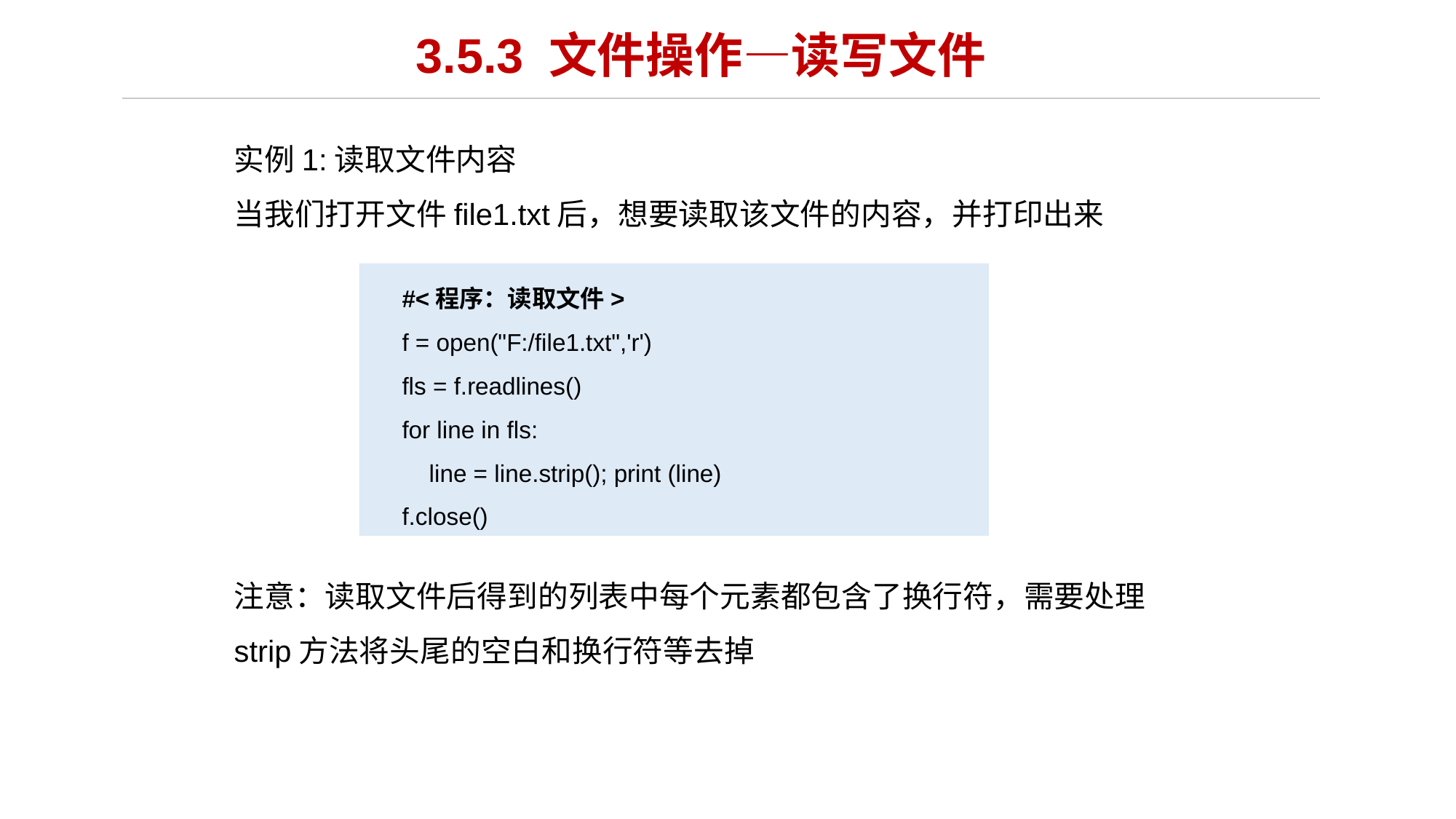

3.5.3 文件操作—读写文件
实例1:读取文件内容
当我们打开文件file1.txt后，想要读取该文件的内容，并打印出来

注意：读取文件后得到的列表中每个元素都包含了换行符，需要处理
strip方法将头尾的空白和换行符等去掉

#<程序：读取文件>
f = open("F:/file1.txt",'r')
fls = f.readlines()
for line in fls:
    line = line.strip(); print (line)
f.close()